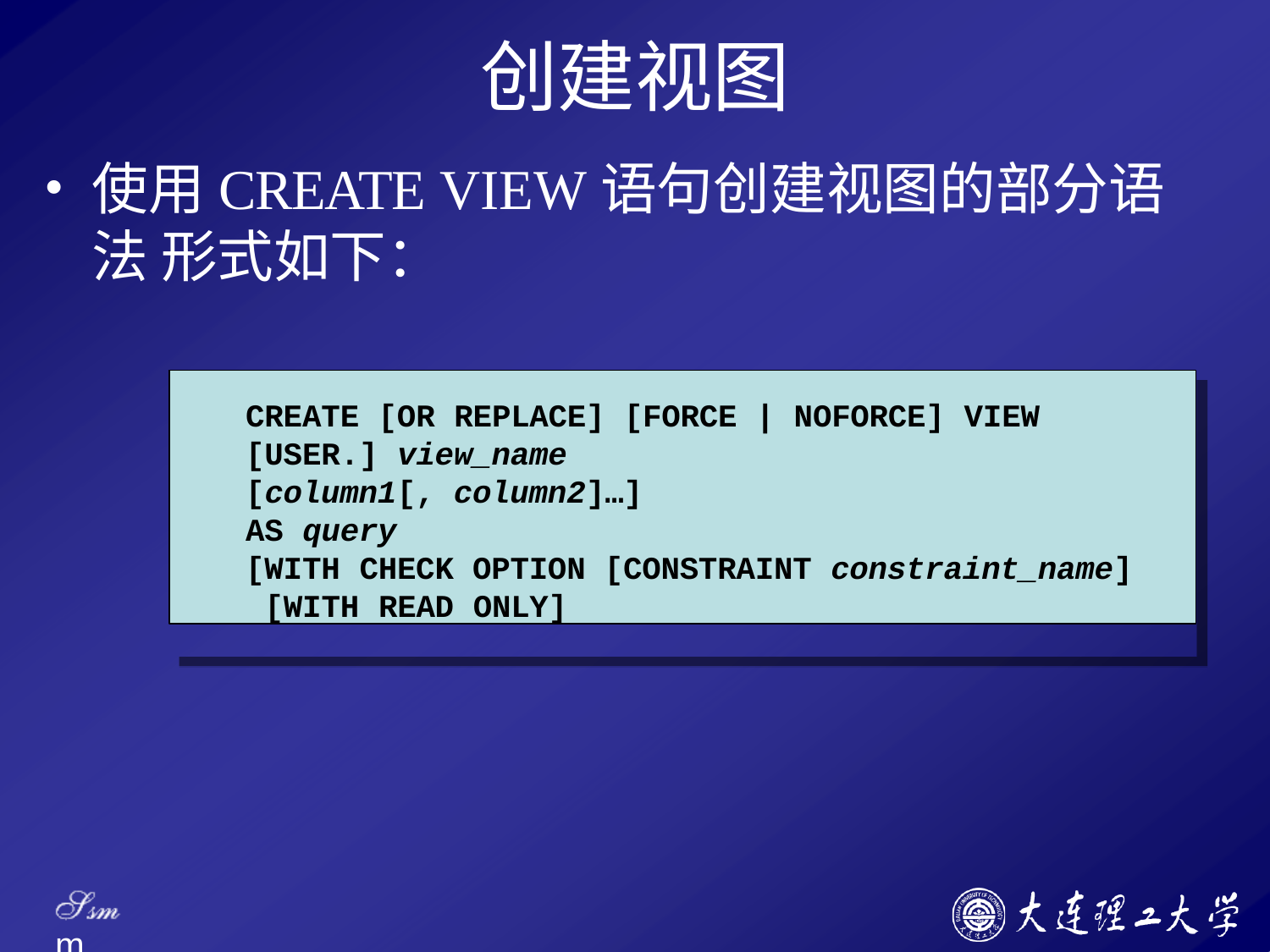

# 创建视图
使用CREATE VIEW语句创建视图的部分语法 形式如下：
CREATE [OR REPLACE] [FORCE | NOFORCE] VIEW
[USER.] view_name
[column1[, column2]…]
AS query
[WITH CHECK OPTION [CONSTRAINT constraint_name]  [WITH READ ONLY]

Ssm